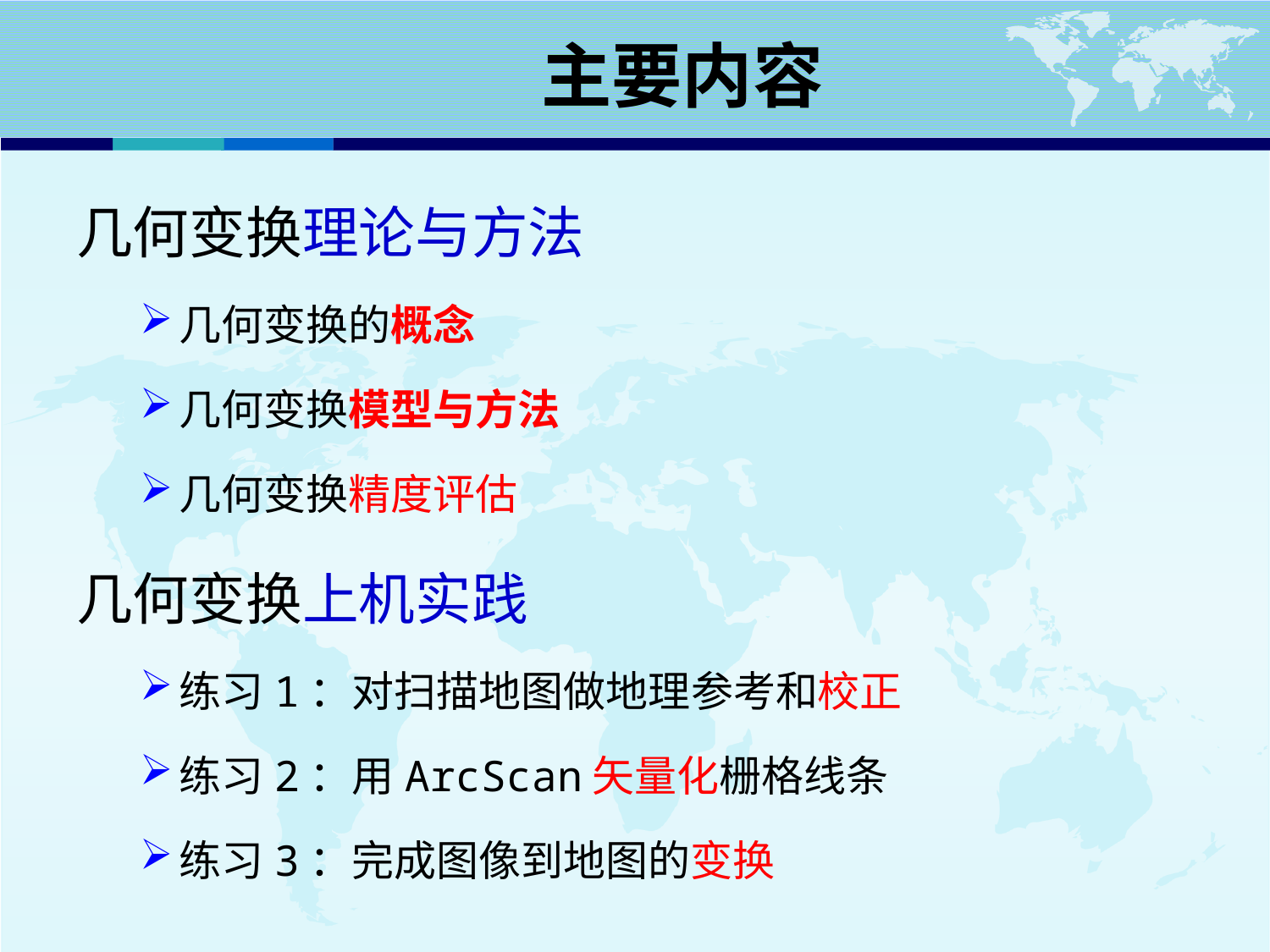

# 主要内容
几何变换理论与方法
几何变换的概念
几何变换模型与方法
几何变换精度评估
几何变换上机实践
练习1：对扫描地图做地理参考和校正
练习2：用ArcScan矢量化栅格线条
练习3：完成图像到地图的变换